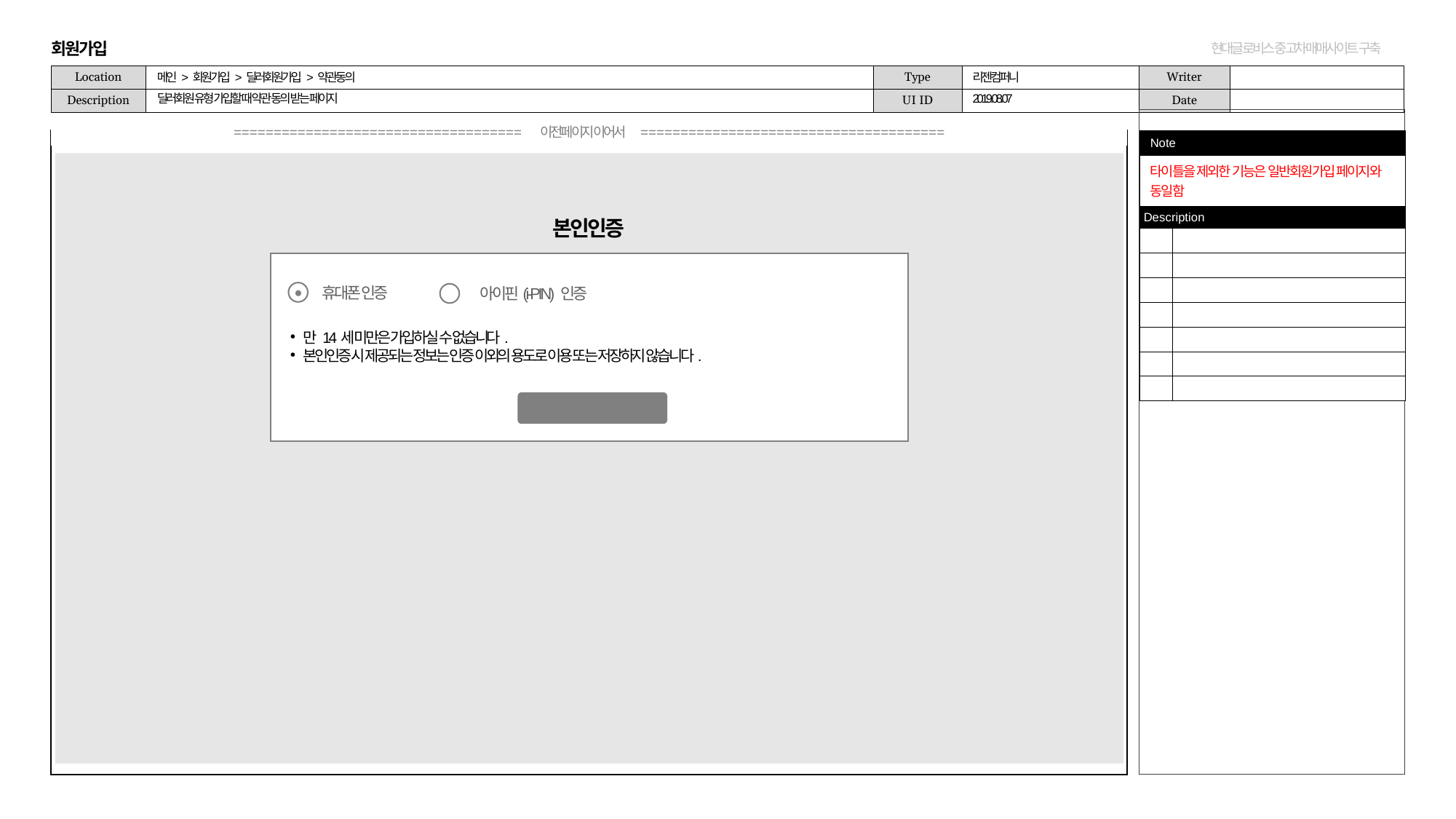

회원가입
메인 > 회원가입 > 딜러회원가입 > 약관동의
리젠컴퍼니

딜러회원 유형 가입할 때 약관 동의 받는 페이지
2019.08.07

| Note |  |
| --- | --- |
| 타이틀을 제외한 기능은 일반회원가입 페이지와 동일함 |  |
| Description |  |
|  |  |
|  |  |
|  |  |
|  |  |
|  |  |
|  |  |
|  |  |

본인인증

휴대폰 인증
아이핀(i-PIN) 인증
●

 만 14세 미만은 가입하실 수 없습니다.
 본인인증 시 제공되는 정보는 인증 이외의 용도로 이용 또는 저장하지 않습니다.
본인인증